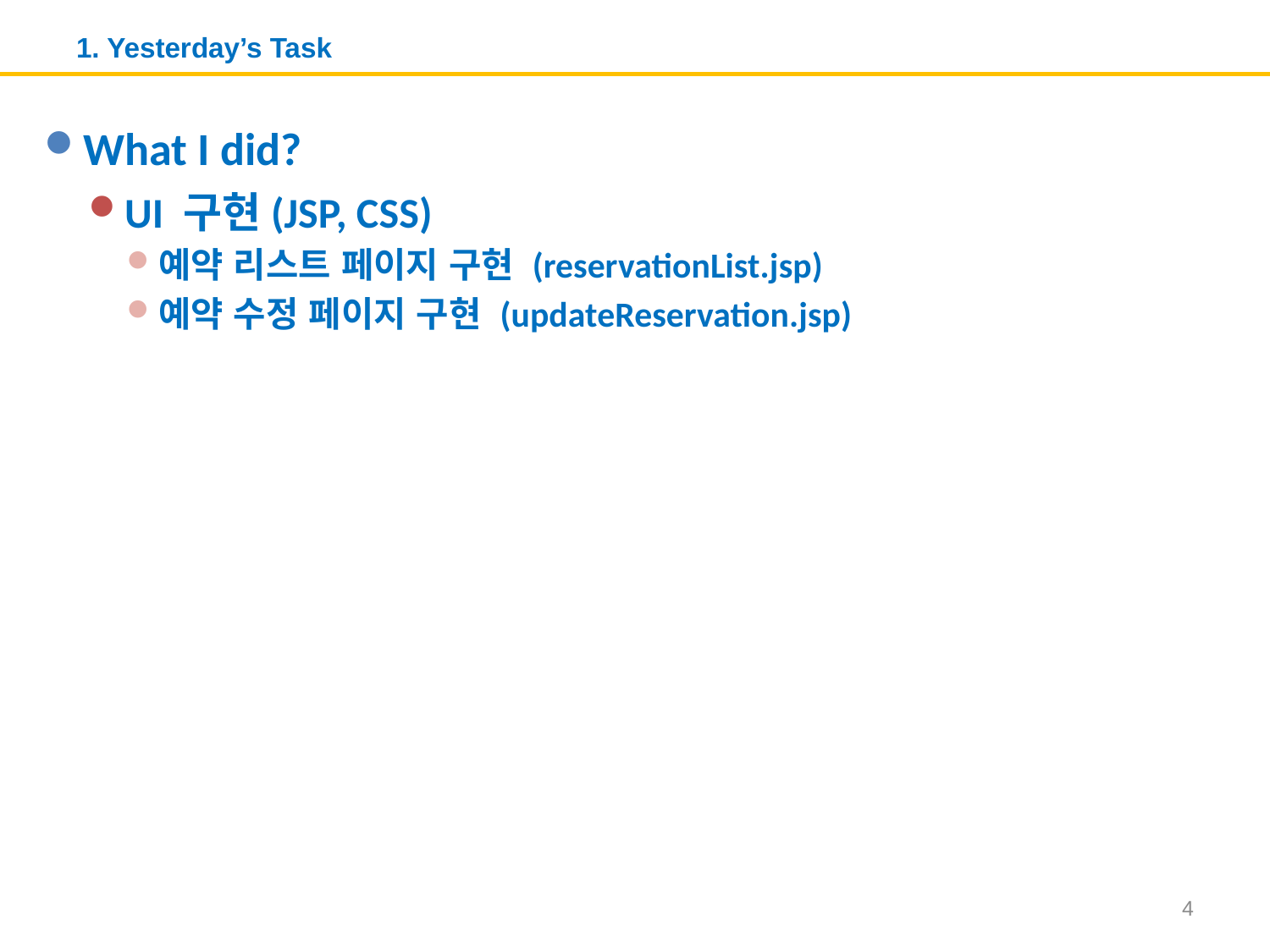

# 1. Yesterday’s Task
What I did?
UI 구현(JSP, CSS)
예약 리스트 페이지 구현 (reservationList.jsp)
예약 수정 페이지 구현 (updateReservation.jsp)

4